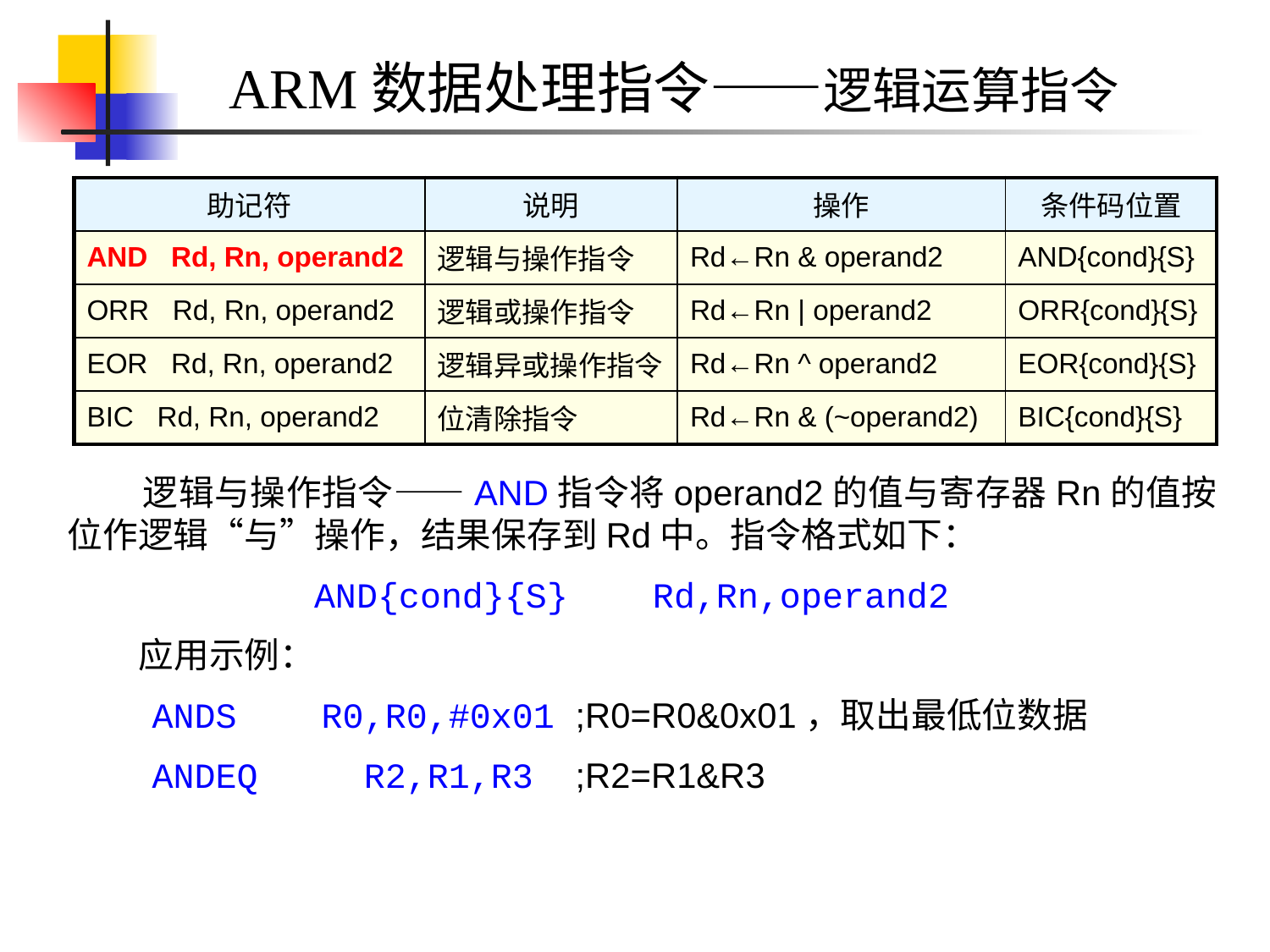

ARM数据处理指令——逻辑运算指令
| 助记符 | 说明 | 操作 | 条件码位置 |
| --- | --- | --- | --- |
| AND Rd, Rn, operand2 | 逻辑与操作指令 | Rd←Rn & operand2 | AND{cond}{S} |
| ORR Rd, Rn, operand2 | 逻辑或操作指令 | Rd←Rn | operand2 | ORR{cond}{S} |
| EOR Rd, Rn, operand2 | 逻辑异或操作指令 | Rd←Rn ^ operand2 | EOR{cond}{S} |
| BIC Rd, Rn, operand2 | 位清除指令 | Rd←Rn & (~operand2) | BIC{cond}{S} |
        逻辑与操作指令——AND指令将operand2的值与寄存器Rn的值按位作逻辑“与”操作，结果保存到Rd中。指令格式如下：
AND{cond}{S}    Rd,Rn,operand2
        应用示例：
    ANDS    R0,R0,#0x01	;R0=R0&0x01，取出最低位数据
    ANDEQ     R2,R1,R3	;R2=R1&R3